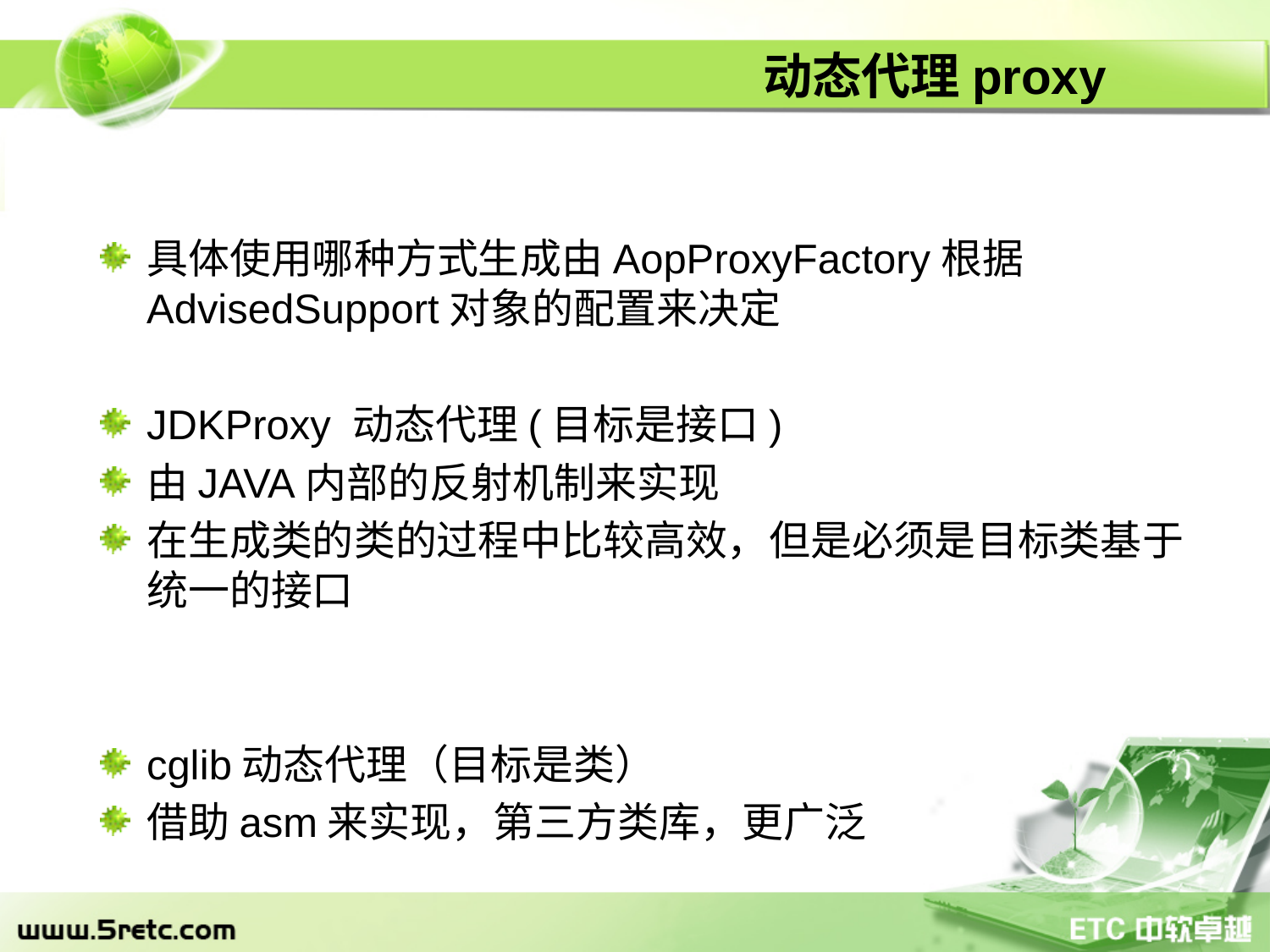

# 动态代理proxy
具体使用哪种方式生成由AopProxyFactory根据AdvisedSupport对象的配置来决定

JDKProxy 动态代理(目标是接口)
由JAVA内部的反射机制来实现
在生成类的类的过程中比较高效，但是必须是目标类基于统一的接口

cglib动态代理（目标是类）
借助asm来实现，第三方类库，更广泛